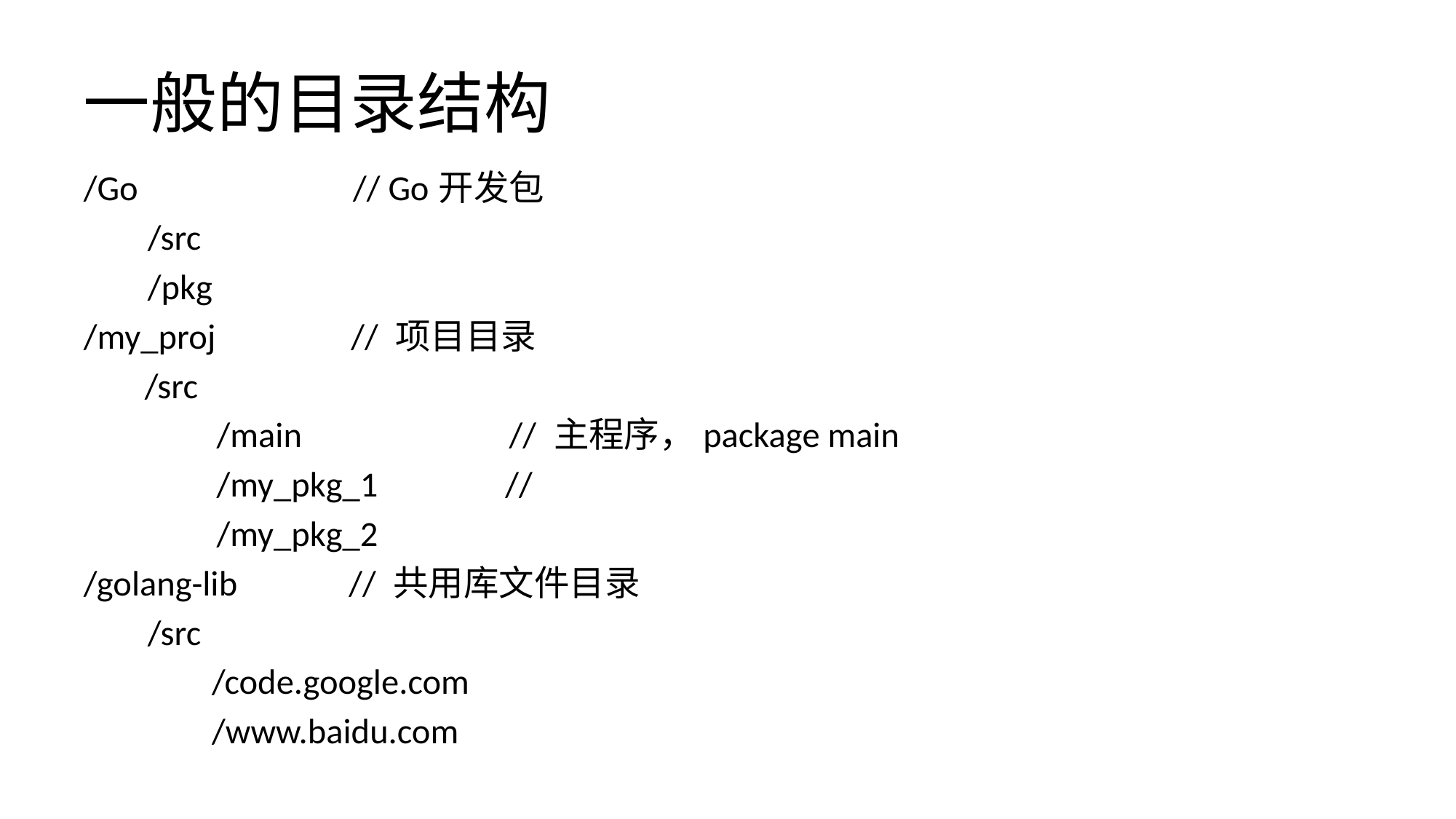

# 一般的目录结构
/Go                           // Go开发包
        /src
        /pkg
/my_proj                 // 项目目录
 /src
          /main                          // 主程序，package main
          /my_pkg_1                //
          /my_pkg_2
/golang-lib              // 共用库文件目录
        /src
                /code.google.com
                /www.baidu.com